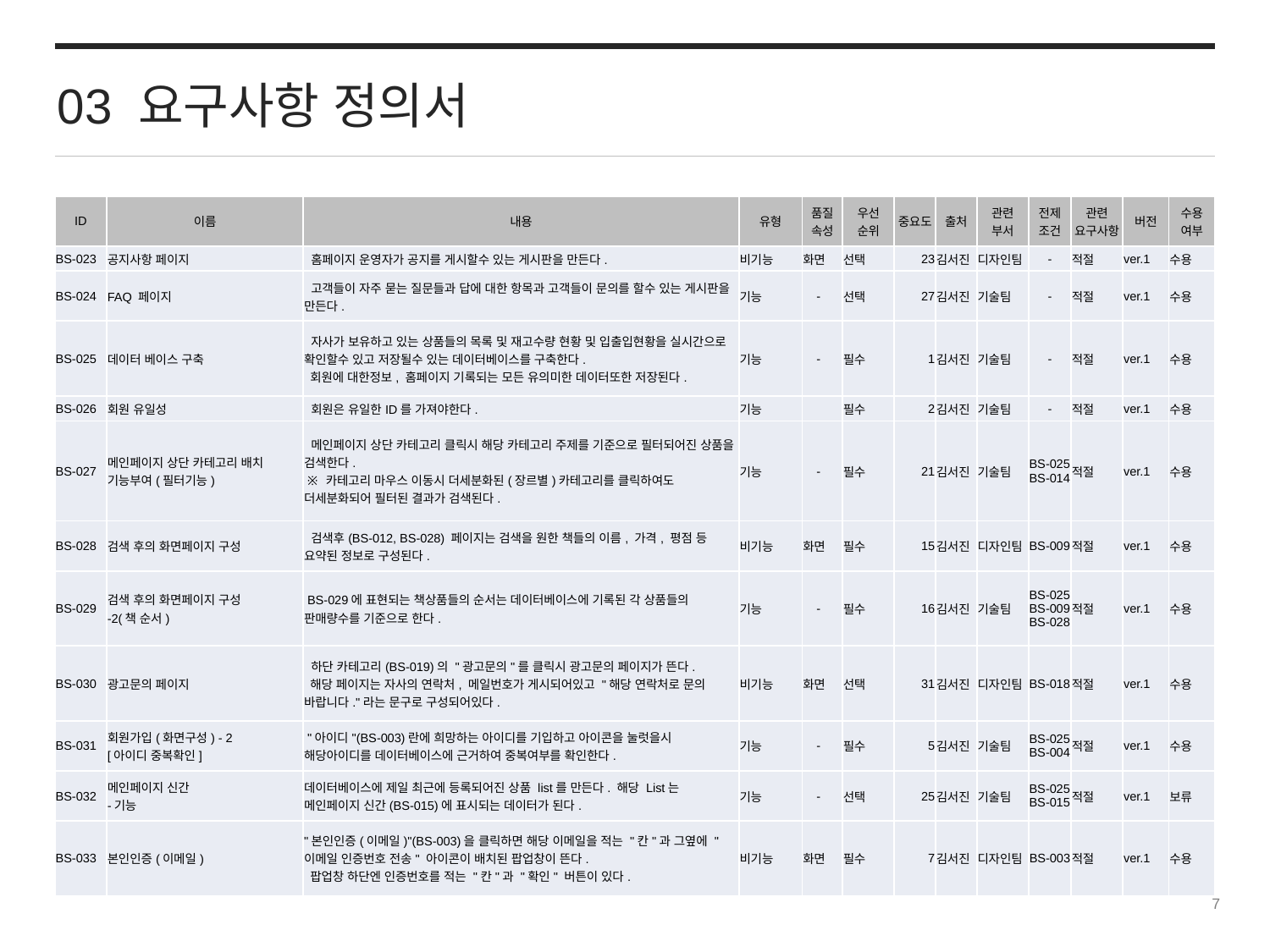

03 요구사항 정의서
| ID | 이름 | 내용 | 유형 | 품질 속성 | 우선 순위 | 중요도 | 출처 | 관련 부서 | 전제 조건 | 관련 요구사항 | 버전 | 수용 여부 |
| --- | --- | --- | --- | --- | --- | --- | --- | --- | --- | --- | --- | --- |
| BS-023 | 공지사항 페이지 | 홈페이지 운영자가 공지를 게시할수 있는 게시판을 만든다. | 비기능 | 화면 | 선택 | 23 | 김서진 | 디자인팀 | - | 적절 | ver.1 | 수용 |
| BS-024 | FAQ 페이지 | 고객들이 자주 묻는 질문들과 답에 대한 항목과 고객들이 문의를 할수 있는 게시판을 만든다. | 기능 | - | 선택 | 27 | 김서진 | 기술팀 | - | 적절 | ver.1 | 수용 |
| BS-025 | 데이터 베이스 구축 | 자사가 보유하고 있는 상품들의 목록 및 재고수량 현황 및 입출입현황을 실시간으로 확인할수 있고 저장될수 있는 데이터베이스를 구축한다. 회원에 대한정보, 홈페이지 기록되는 모든 유의미한 데이터또한 저장된다. | 기능 | - | 필수 | 1 | 김서진 | 기술팀 | - | 적절 | ver.1 | 수용 |
| BS-026 | 회원 유일성 | 회원은 유일한ID를 가져야한다. | 기능 |  | 필수 | 2 | 김서진 | 기술팀 | - | 적절 | ver.1 | 수용 |
| BS-027 | 메인페이지 상단 카테고리 배치 기능부여(필터기능) | 메인페이지 상단 카테고리 클릭시 해당 카테고리 주제를 기준으로 필터되어진 상품을 검색한다. ※ 카테고리 마우스 이동시 더세분화된(장르별)카테고리를 클릭하여도 더세분화되어 필터된 결과가 검색된다. | 기능 | - | 필수 | 21 | 김서진 | 기술팀 | BS-025 BS-014 | 적절 | ver.1 | 수용 |
| BS-028 | 검색 후의 화면페이지 구성 | 검색후(BS-012, BS-028) 페이지는 검색을 원한 책들의 이름, 가격, 평점 등 요약된 정보로 구성된다. | 비기능 | 화면 | 필수 | 15 | 김서진 | 디자인팀 | BS-009 | 적절 | ver.1 | 수용 |
| BS-029 | 검색 후의 화면페이지 구성 -2(책 순서) | BS-029에 표현되는 책상품들의 순서는 데이터베이스에 기록된 각 상품들의 판매량수를 기준으로 한다. | 기능 | - | 필수 | 16 | 김서진 | 기술팀 | BS-025 BS-009 BS-028 | 적절 | ver.1 | 수용 |
| BS-030 | 광고문의 페이지 | 하단 카테고리(BS-019)의 "광고문의"를 클릭시 광고문의 페이지가 뜬다. 해당 페이지는 자사의 연락처, 메일번호가 게시되어있고 "해당 연락처로 문의 바랍니다."라는 문구로 구성되어있다. | 비기능 | 화면 | 선택 | 31 | 김서진 | 디자인팀 | BS-018 | 적절 | ver.1 | 수용 |
| BS-031 | 회원가입(화면구성) - 2 [아이디 중복확인] | "아이디"(BS-003)란에 희망하는 아이디를 기입하고 아이콘을 눌럿을시 해당아이디를 데이터베이스에 근거하여 중복여부를 확인한다. | 기능 | - | 필수 | 5 | 김서진 | 기술팀 | BS-025 BS-004 | 적절 | ver.1 | 수용 |
| BS-032 | 메인페이지 신간 -기능 | 데이터베이스에 제일 최근에 등록되어진 상품 list를 만든다. 해당 List는 메인페이지 신간(BS-015)에 표시되는 데이터가 된다. | 기능 | - | 선택 | 25 | 김서진 | 기술팀 | BS-025 BS-015 | 적절 | ver.1 | 보류 |
| BS-033 | 본인인증(이메일) | "본인인증(이메일)"(BS-003)을 클릭하면 해당 이메일을 적는 "칸"과 그옆에 "이메일 인증번호 전송" 아이콘이 배치된 팝업창이 뜬다. 팝업창 하단엔 인증번호를 적는 "칸"과 "확인" 버튼이 있다. | 비기능 | 화면 | 필수 | 7 | 김서진 | 디자인팀 | BS-003 | 적절 | ver.1 | 수용 |